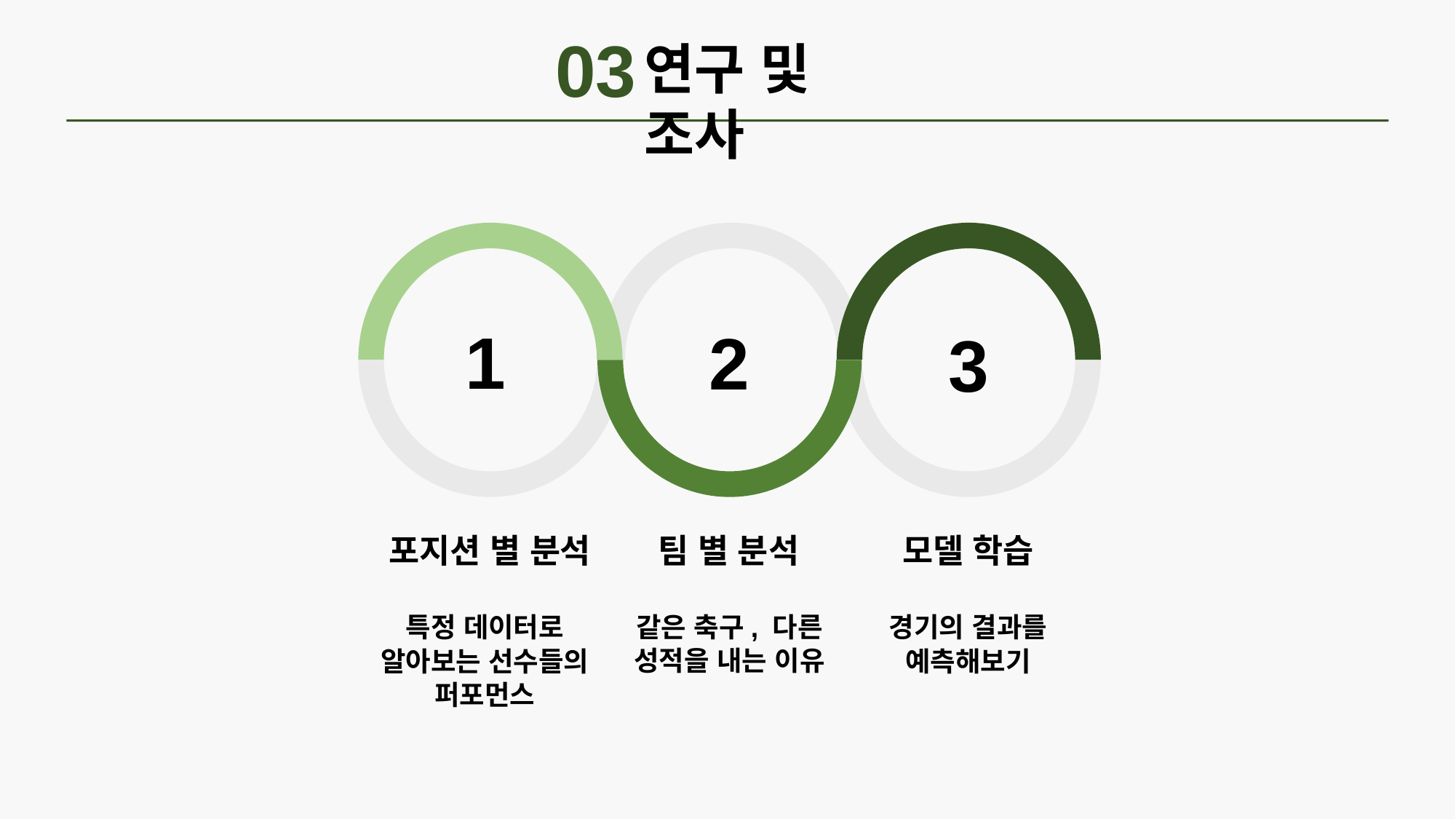

03
연구 및 조사

1
2
3
포지션 별 분석
팀 별 분석
모델 학습
특정 데이터로 알아보는 선수들의 퍼포먼스
같은 축구, 다른 성적을 내는 이유
경기의 결과를 예측해보기